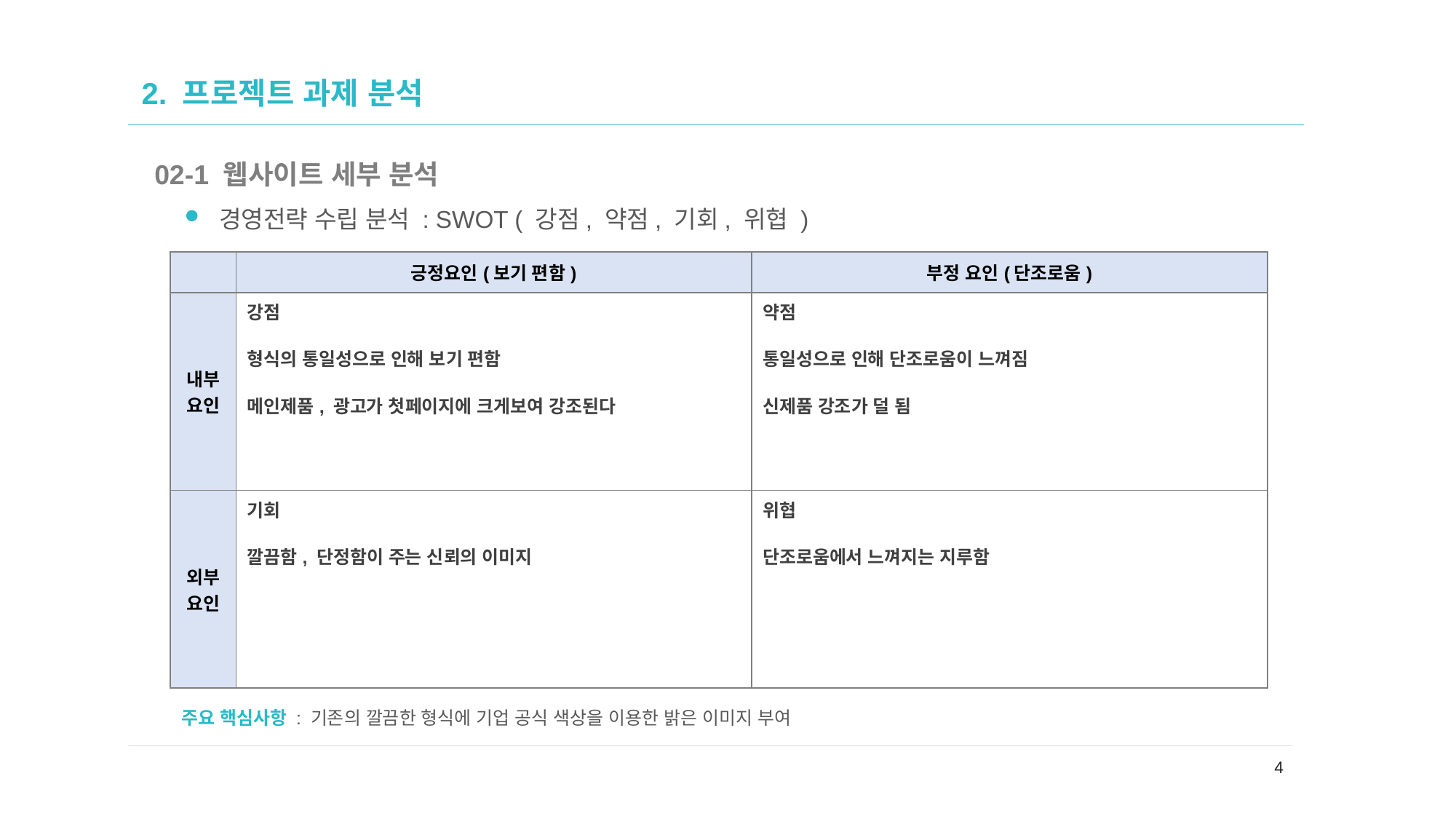

# 2. 프로젝트 과제 분석
02-1 웹사이트 세부 분석
경영전략 수립 분석 : SWOT ( 강점, 약점, 기회, 위협 )

|  | 긍정요인(보기 편함) | 부정 요인(단조로움) |
| --- | --- | --- |
| 내부요인 | 강점 형식의 통일성으로 인해 보기 편함 메인제품, 광고가 첫페이지에 크게보여 강조된다 | 약점 통일성으로 인해 단조로움이 느껴짐 신제품 강조가 덜 됨 |
| 외부요인 | 기회 깔끔함, 단정함이 주는 신뢰의 이미지 | 위협 단조로움에서 느껴지는 지루함 |
주요 핵심사항 : 기존의 깔끔한 형식에 기업 공식 색상을 이용한 밝은 이미지 부여
4